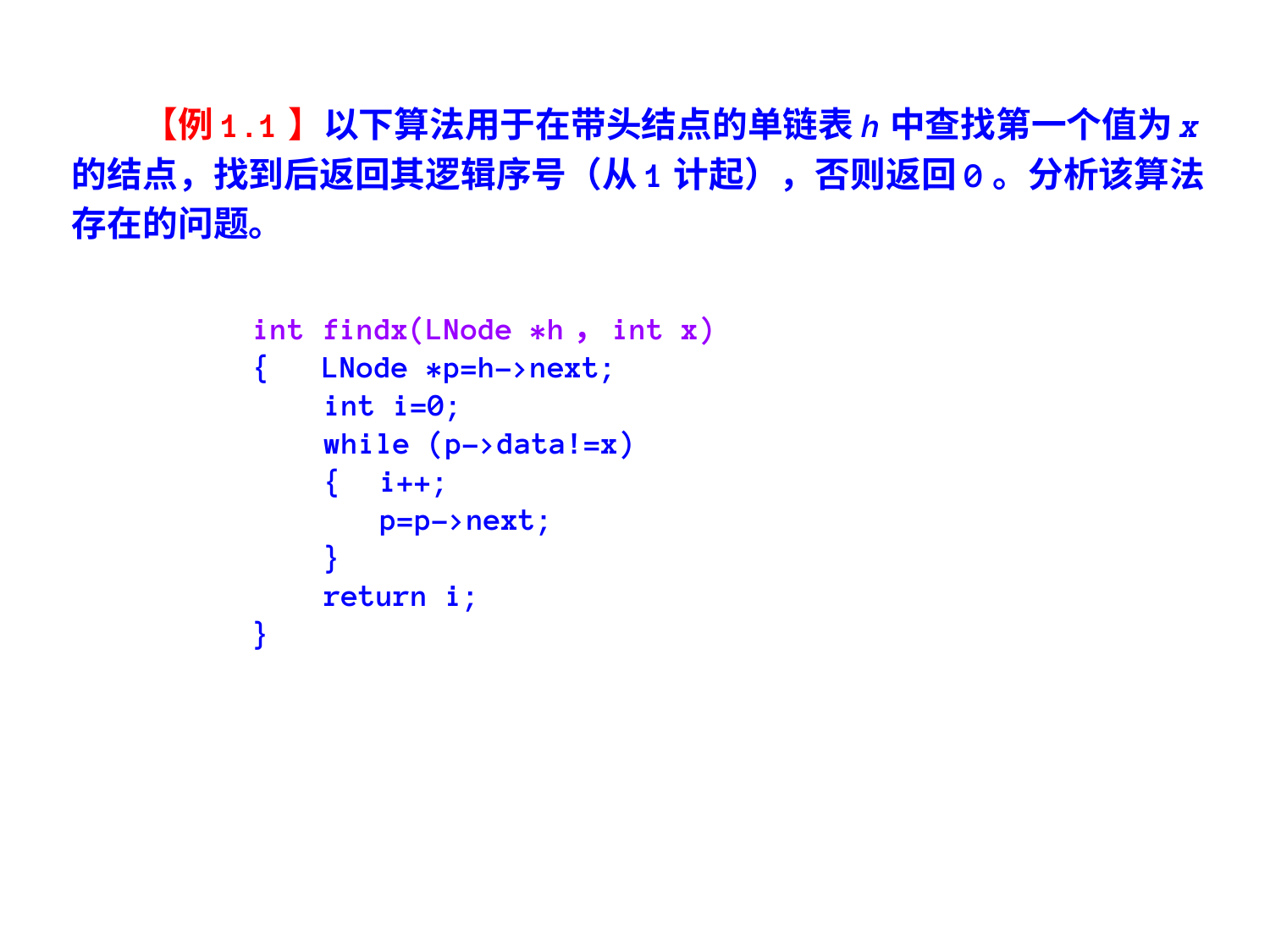

【例1.1】以下算法用于在带头结点的单链表h中查找第一个值为x的结点，找到后返回其逻辑序号（从1计起），否则返回0。分析该算法存在的问题。
int findx(LNode *h，int x)
{   LNode *p=h->next;
　　int i=0;
　　while (p->data!=x)
　　{	i++;
	p=p->next;
　　}
　　return i;
}